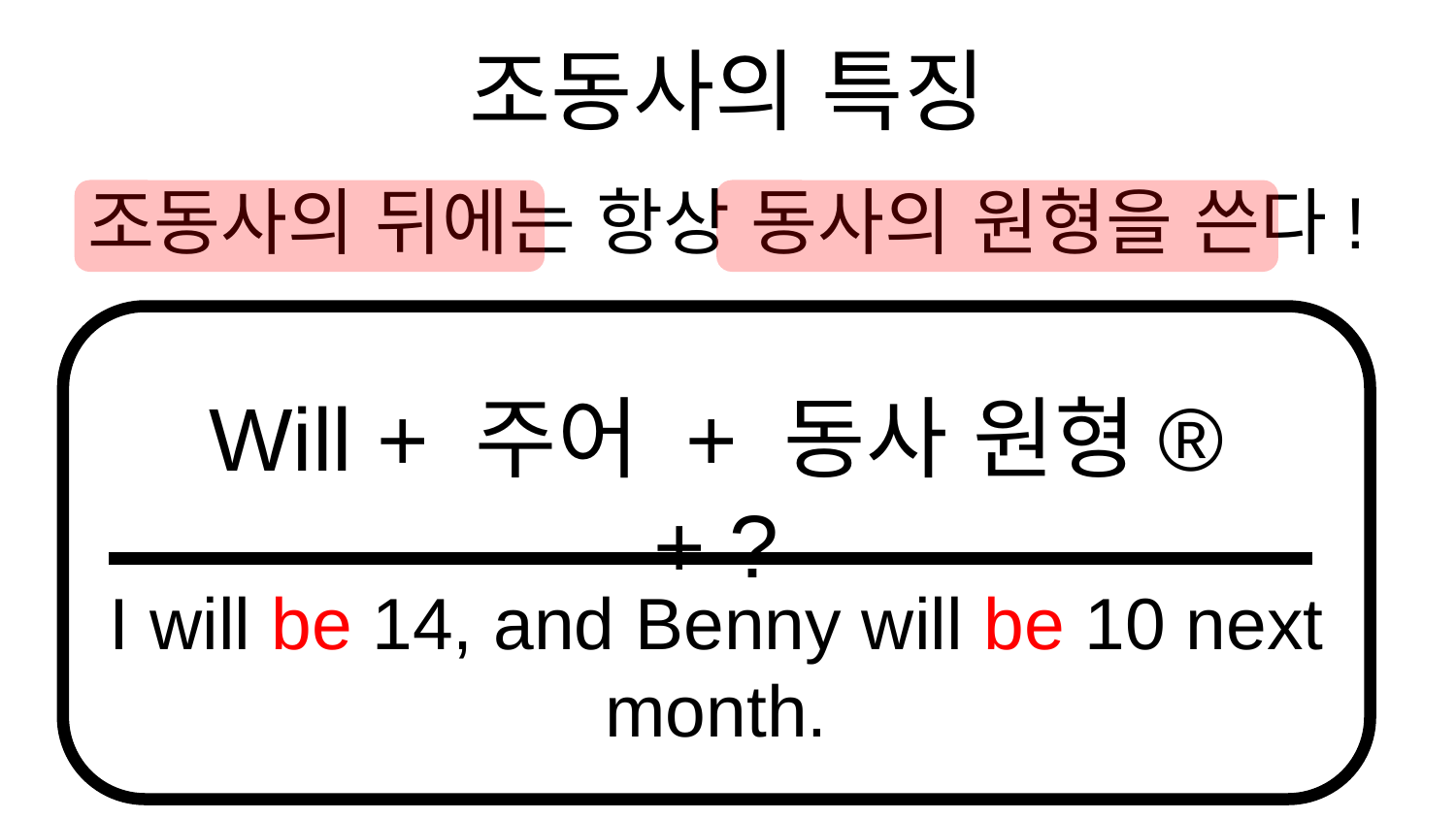

# 조동사의 특징
조동사의 뒤에는 항상 동사의 원형을 쓴다!

Will + 주어 + 동사 원형® + ?
I will be 14, and Benny will be 10 next month.